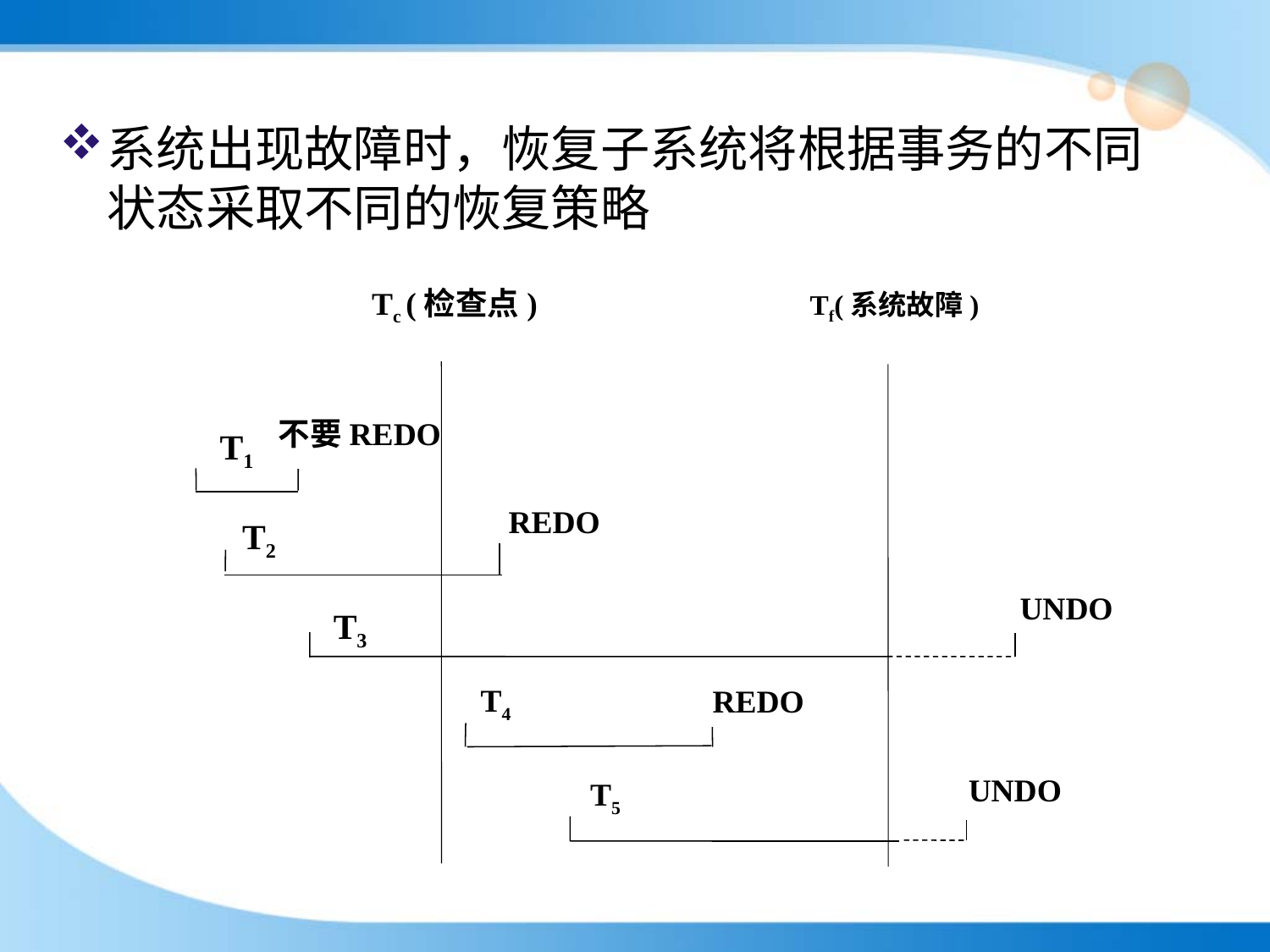

系统出现故障时，恢复子系统将根据事务的不同状态采取不同的恢复策略

Tc (检查点)
Tf(系统故障)

不要REDO
T1

 REDO
T2

UNDO
T3

T4

 REDO

UNDO
T5